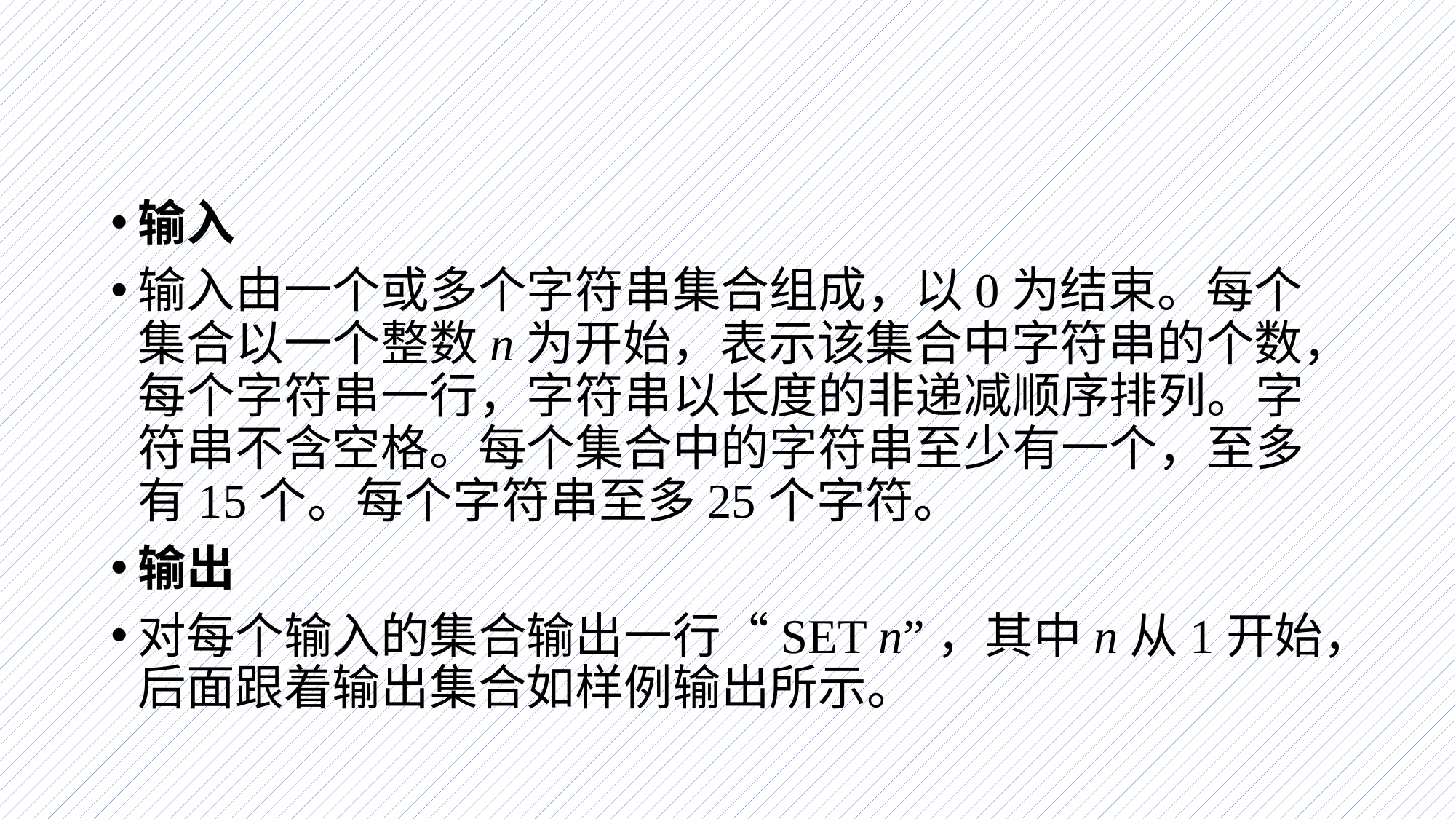

#
输入
输入由一个或多个字符串集合组成，以0为结束。每个集合以一个整数n为开始，表示该集合中字符串的个数，每个字符串一行，字符串以长度的非递减顺序排列。字符串不含空格。每个集合中的字符串至少有一个，至多有15个。每个字符串至多25个字符。
输出
对每个输入的集合输出一行“SET n”，其中n从1开始，后面跟着输出集合如样例输出所示。